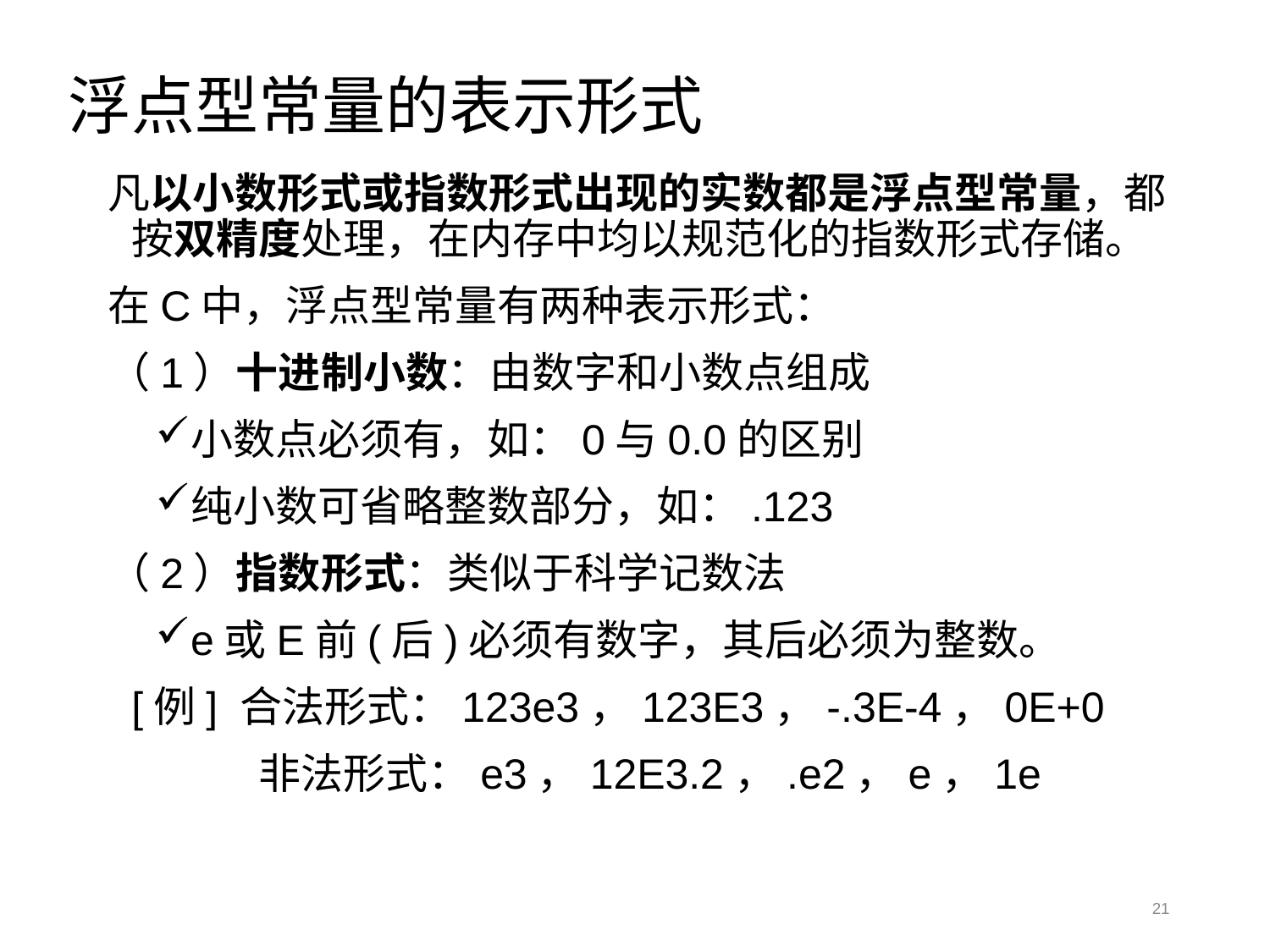

# 浮点型常量的表示形式
凡以小数形式或指数形式出现的实数都是浮点型常量，都按双精度处理，在内存中均以规范化的指数形式存储。
在C中，浮点型常量有两种表示形式：
（1）十进制小数：由数字和小数点组成
小数点必须有，如：0与0.0的区别
纯小数可省略整数部分，如：.123
（2）指数形式：类似于科学记数法
e或E前(后)必须有数字，其后必须为整数。
	[例] 合法形式：123e3，123E3，-.3E-4，0E+0
		非法形式：e3，12E3.2，.e2，e，1e
21